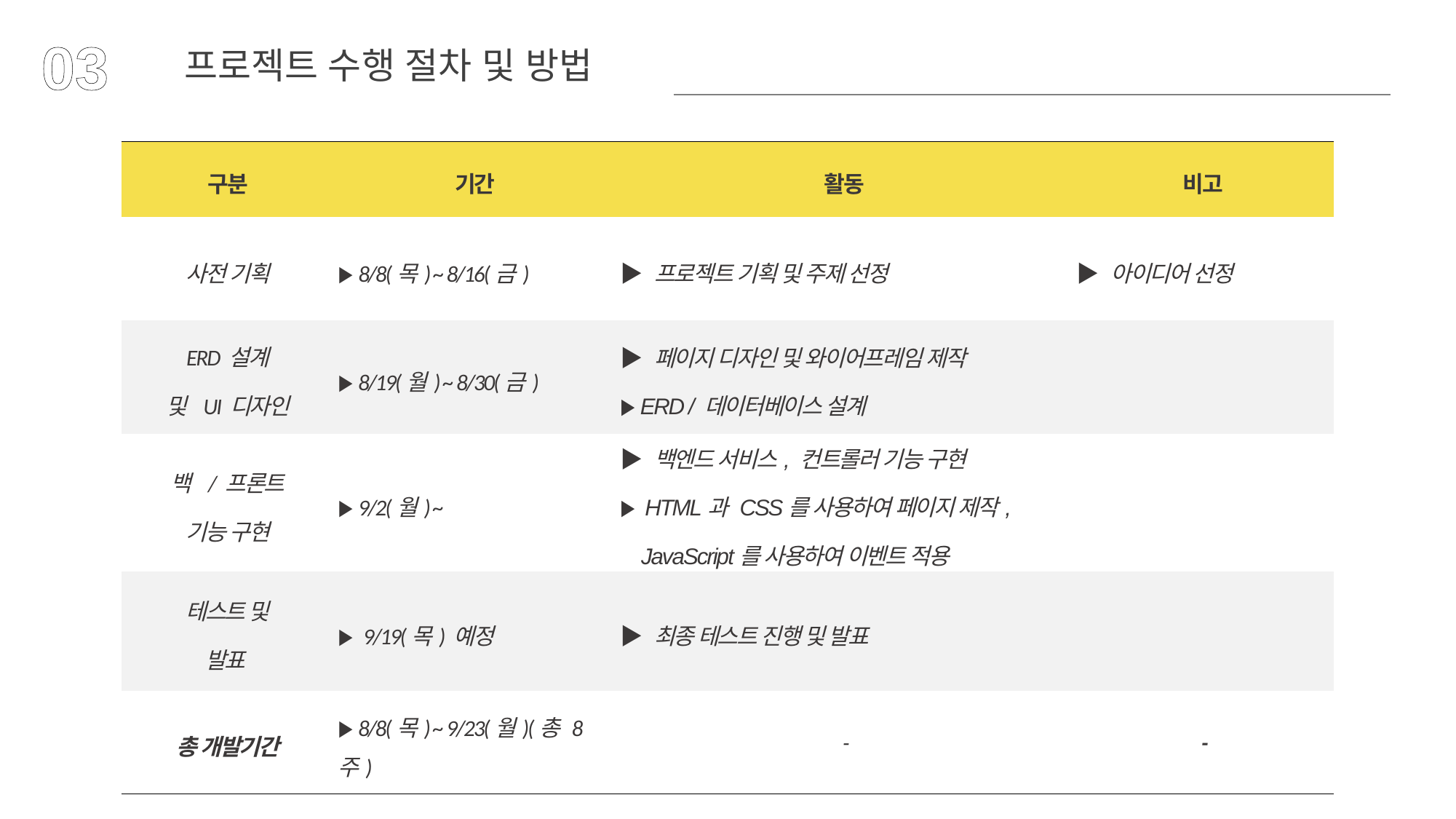

03
프로젝트 수행 절차 및 방법
| 구분 | 기간 | 활동 | 비고 |
| --- | --- | --- | --- |
| 사전 기획 | ▶ 8/8(목) ~ 8/16(금) | ▶ 프로젝트 기획 및 주제 선정 | ▶ 아이디어 선정 |
| ERD 설계 및 UI 디자인 | ▶ 8/19(월) ~ 8/30(금) | ▶ 페이지 디자인 및 와이어프레임 제작 ▶ ERD / 데이터베이스 설계 |  |
| 백 / 프론트 기능 구현 | ▶ 9/2(월) ~ | ▶ 백엔드 서비스, 컨트롤러 기능 구현 ▶ HTML과 CSS를 사용하여 페이지 제작, JavaScript를 사용하여 이벤트 적용 |  |
| 테스트 및 발표 | ▶ 9/19(목) 예정 | ▶ 최종 테스트 진행 및 발표 |  |
| 총 개발기간 | ▶ 8/8(목) ~ 9/23(월)(총 8주) | - | - |